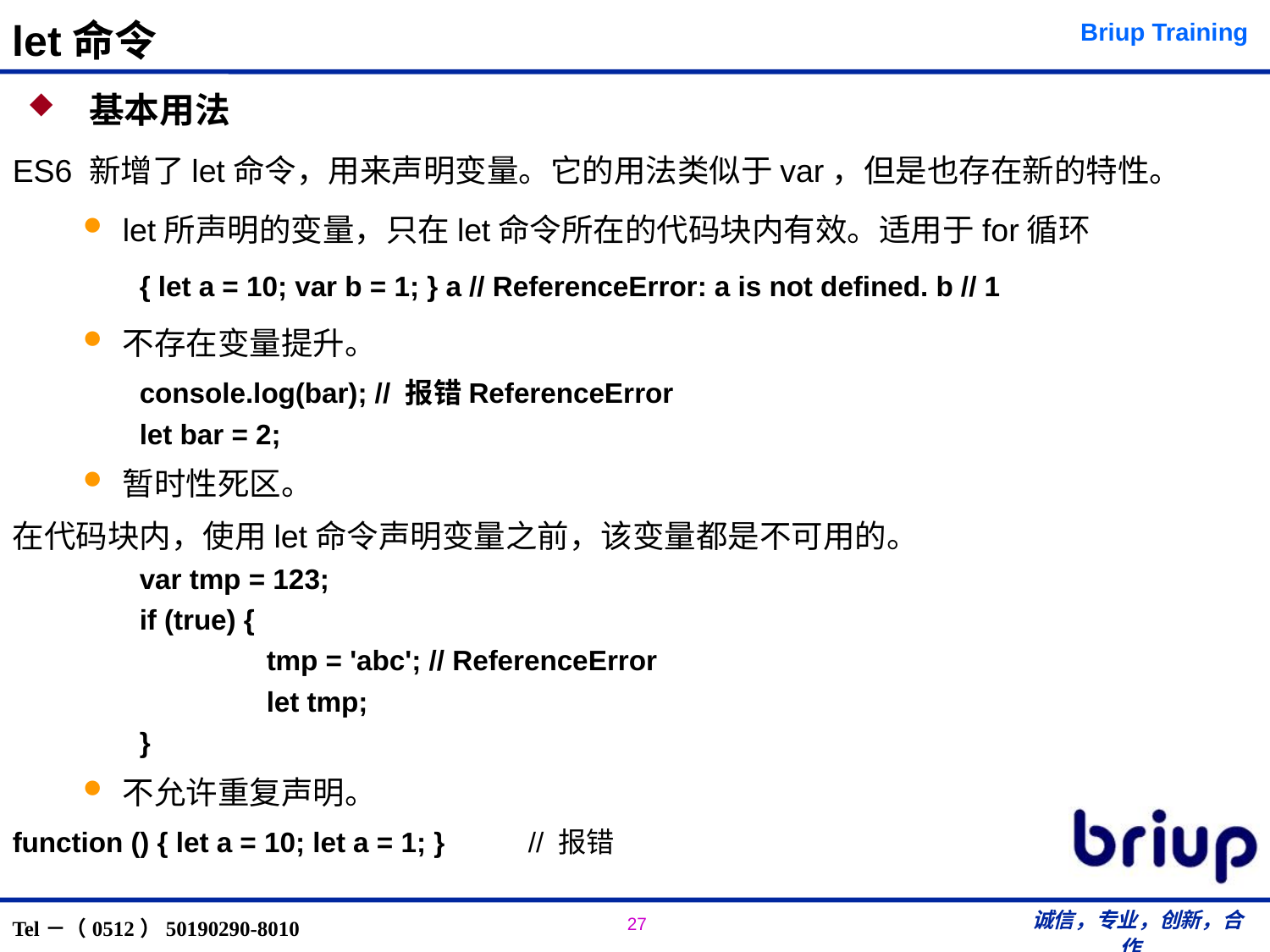

# let命令
 基本用法
ES6 新增了let命令，用来声明变量。它的用法类似于var，但是也存在新的特性。
let所声明的变量，只在let命令所在的代码块内有效。适用于for循环
	{ let a = 10; var b = 1; } a // ReferenceError: a is not defined. b // 1
不存在变量提升。
	console.log(bar); // 报错ReferenceError
	let bar = 2;
暂时性死区。
在代码块内，使用let命令声明变量之前，该变量都是不可用的。
	var tmp = 123;
	if (true) {
		tmp = 'abc'; // ReferenceError
		let tmp;
	}
不允许重复声明。
function () { let a = 10; let a = 1; }	 // 报错